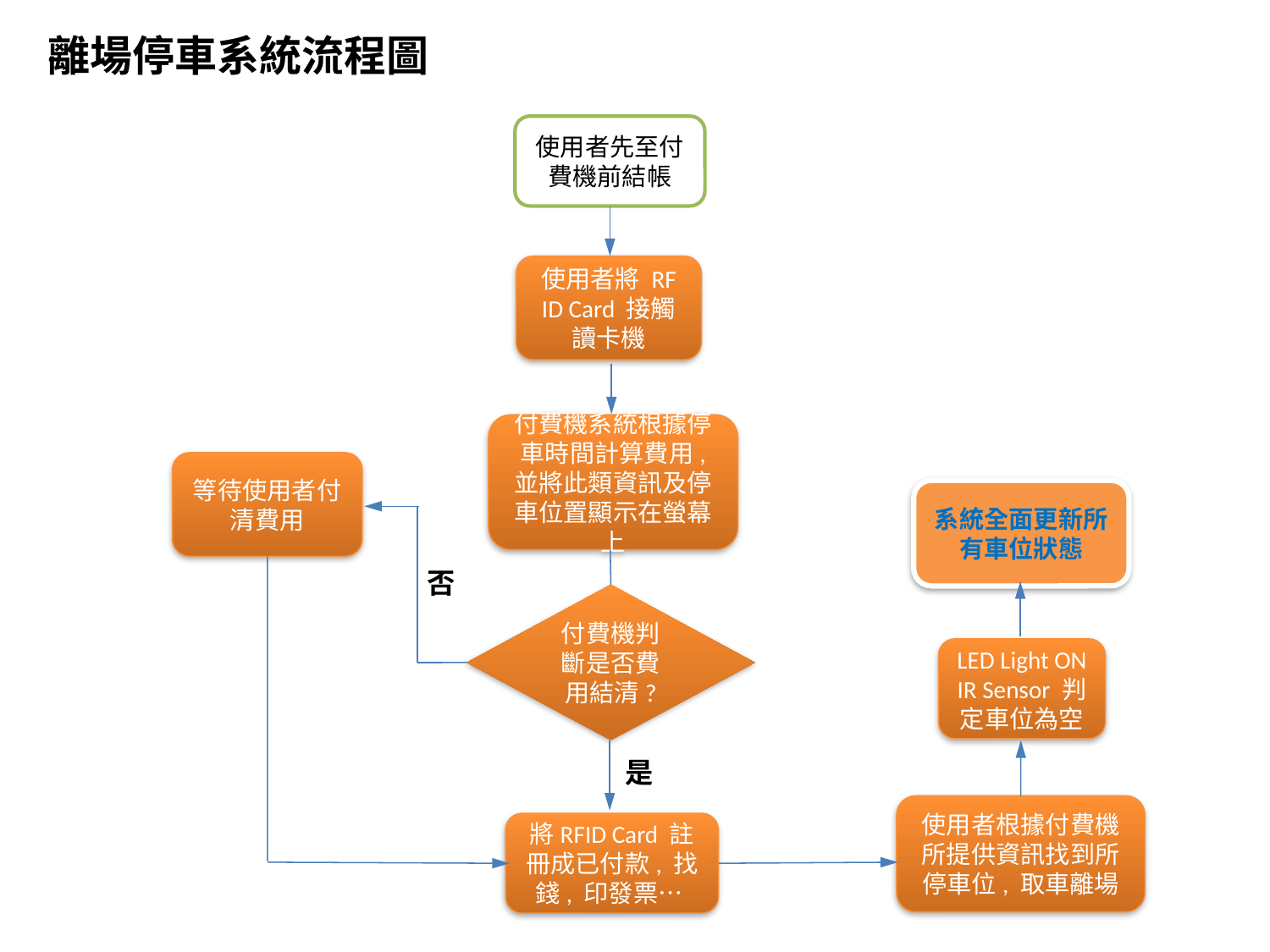

離場停車系統流程圖
使用者先至付費機前結帳
使用者將 RF ID Card 接觸 讀卡機
付費機系統根據停車時間計算費用, 並將此類資訊及停車位置顯示在螢幕上
等待使用者付清費用
系統全面更新所有車位狀態
否
付費機判斷是否費用結清?
LED Light ON IR Sensor 判定車位為空
是
使用者根據付費機所提供資訊找到所停車位, 取車離場
將RFID Card 註冊成已付款, 找錢, 印發票…